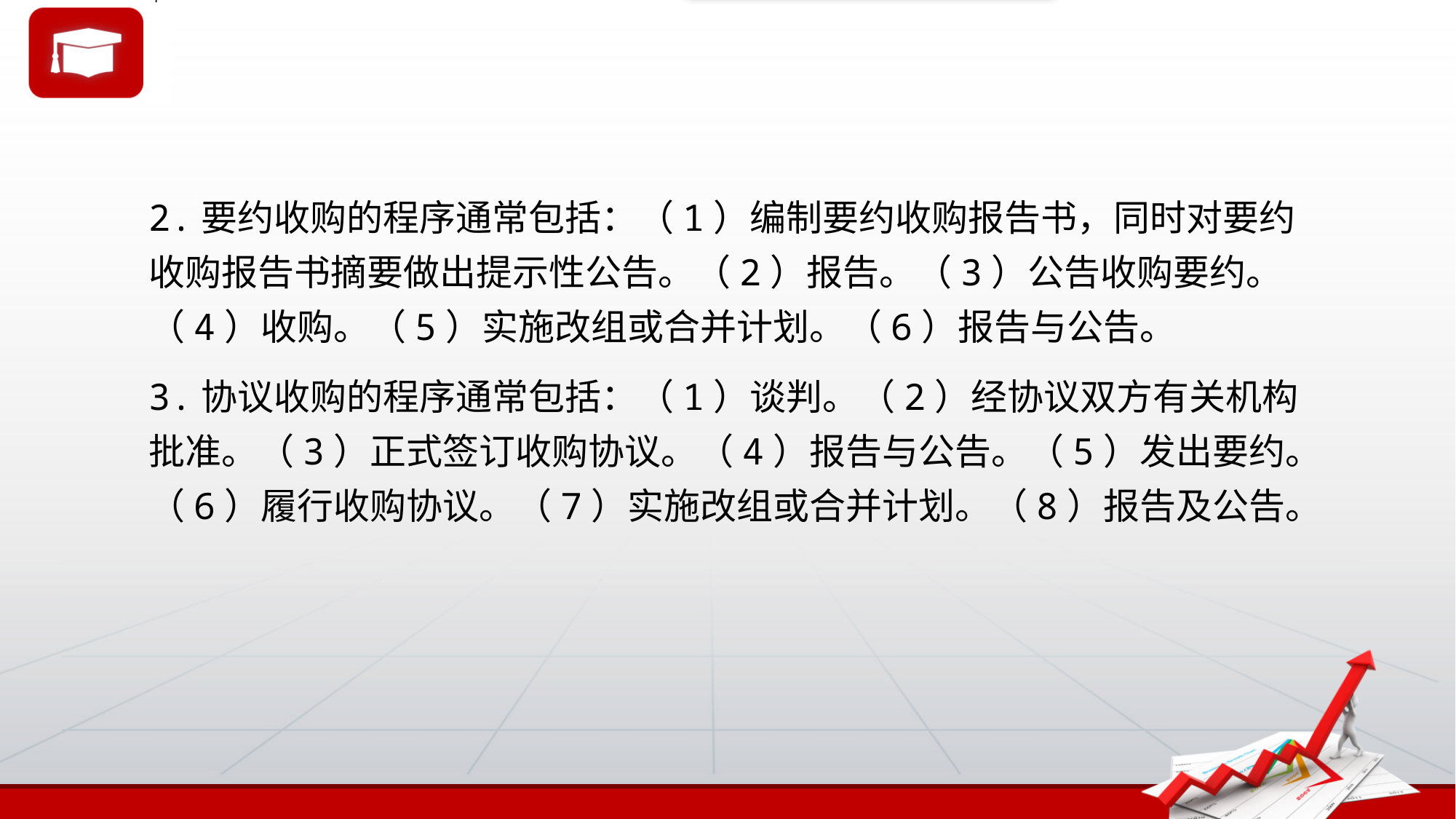

2.要约收购的程序通常包括：（1）编制要约收购报告书，同时对要约收购报告书摘要做出提示性公告。（2）报告。（3）公告收购要约。（4）收购。（5）实施改组或合并计划。（6）报告与公告。
3.协议收购的程序通常包括：（1）谈判。（2）经协议双方有关机构批准。（3）正式签订收购协议。（4）报告与公告。（5）发出要约。（6）履行收购协议。（7）实施改组或合并计划。（8）报告及公告。